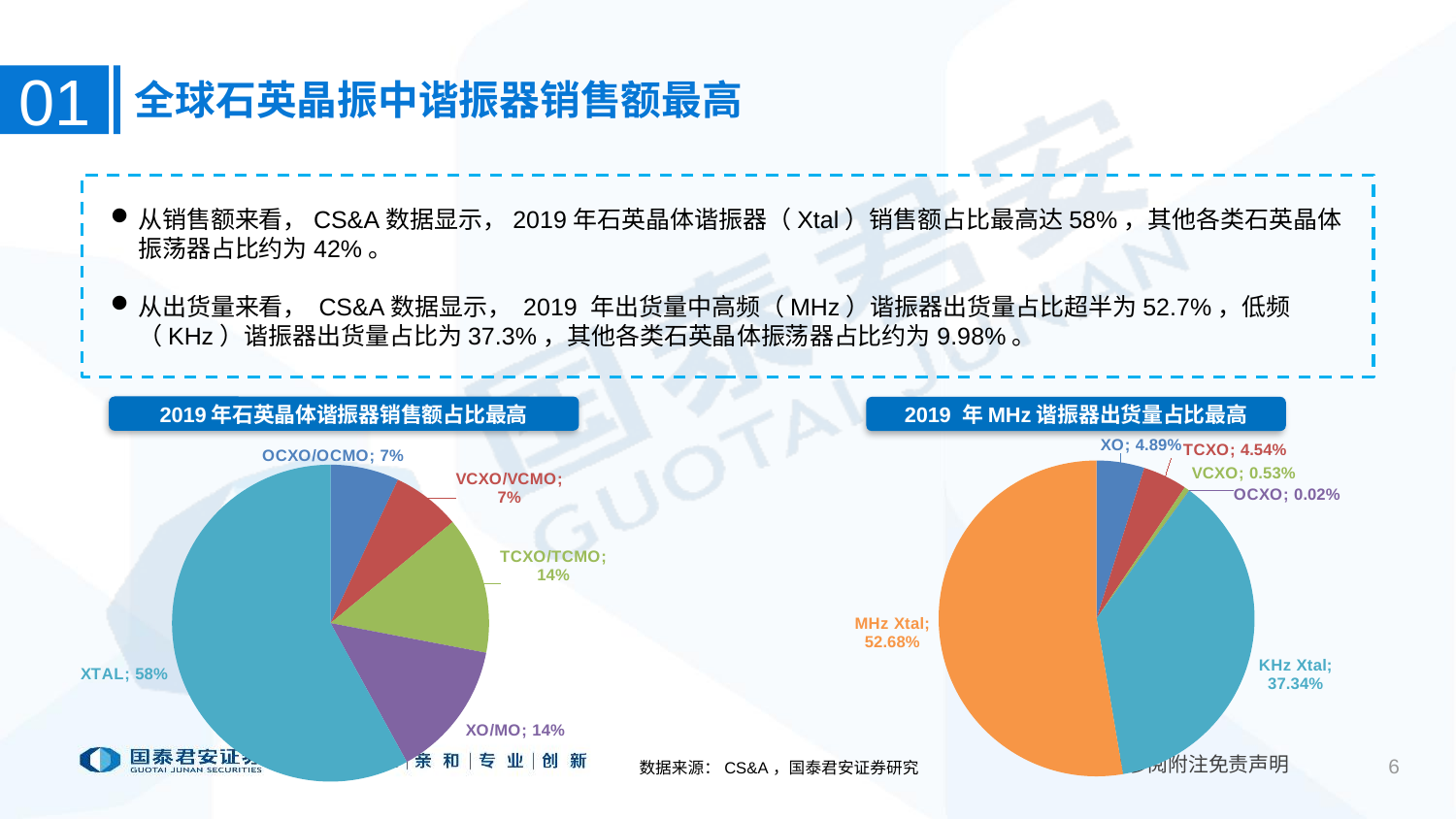

01

全球石英晶振中谐振器销售额最高

从销售额来看，CS&A数据显示，2019年石英晶体谐振器（Xtal）销售额占比最高达58%，其他各类石英晶体振荡器占比约为42%。

从出货量来看， CS&A数据显示， 2019 年出货量中高频（MHz）谐振器出货量占比超半为52.7%，低频（KHz）谐振器出货量占比为37.3%，其他各类石英晶体振荡器占比约为9.98%。
2019年石英晶体谐振器销售额占比最高
2019 年MHz谐振器出货量占比最高

### Chart

| Category |  |
|---|---|
| XO | 0.0489 |
| TCXO | 0.0454 |
| VCXO | 0.0053 |
| OCXO | 0.0002 |
| KHz Xtal | 0.3734 |
| MHz Xtal | 0.5268 |

### Chart

| Category |  |
|---|---|
| OCXO/OCMO | 0.07 |
| VCXO/VCMO | 0.07 |
| TCXO/TCMO | 0.14 |
| XO/MO | 0.14 |
| XTAL | 0.58 |
数据来源：CS&A，国泰君安证券研究